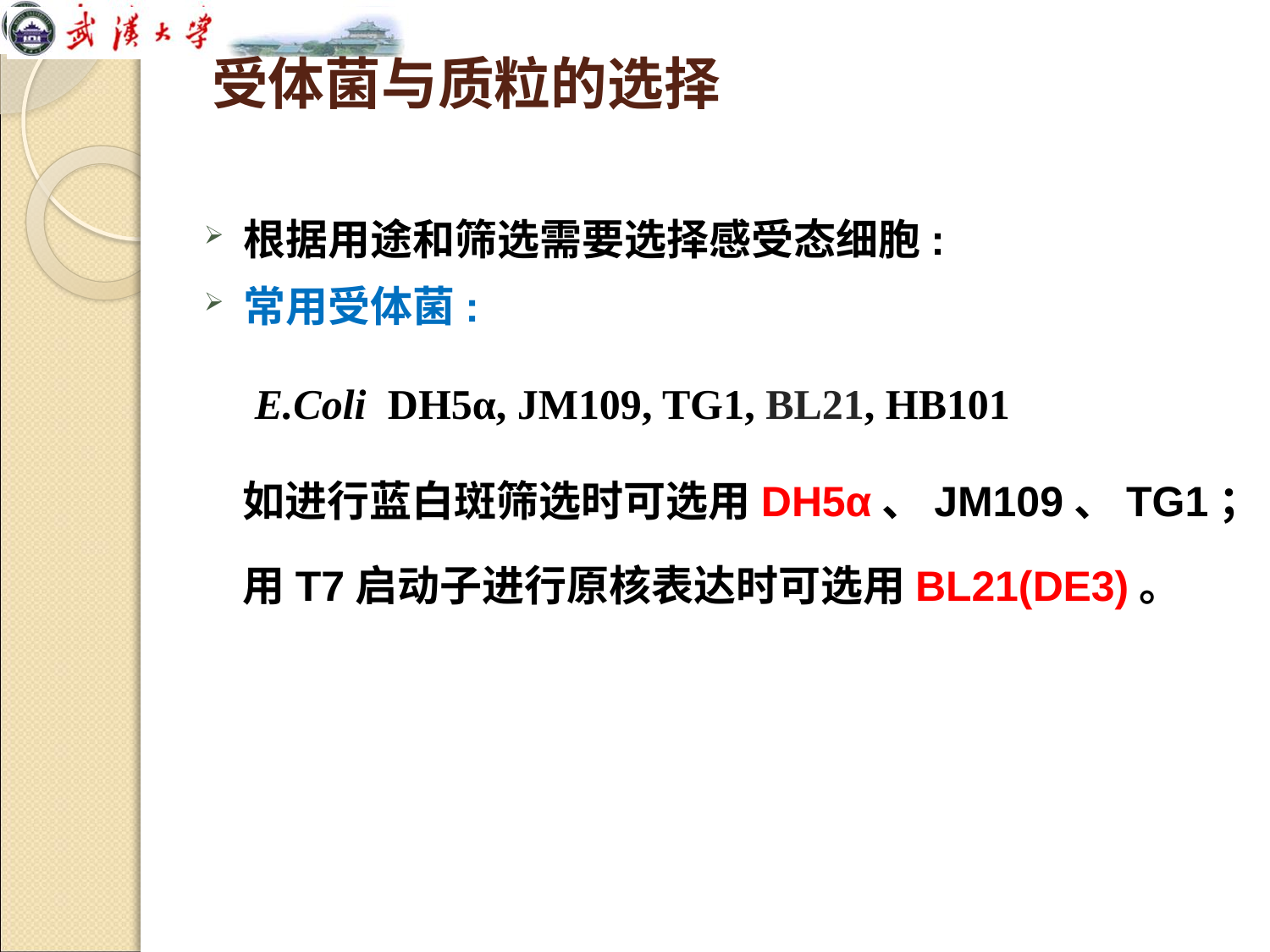

# 受体菌与质粒的选择

根据用途和筛选需要选择感受态细胞:
常用受体菌:
   E.Coli  DH5α, JM109, TG1, BL21, HB101
    如进行蓝白斑筛选时可选用DH5α、JM109、TG1；
    用T7启动子进行原核表达时可选用BL21(DE3)。